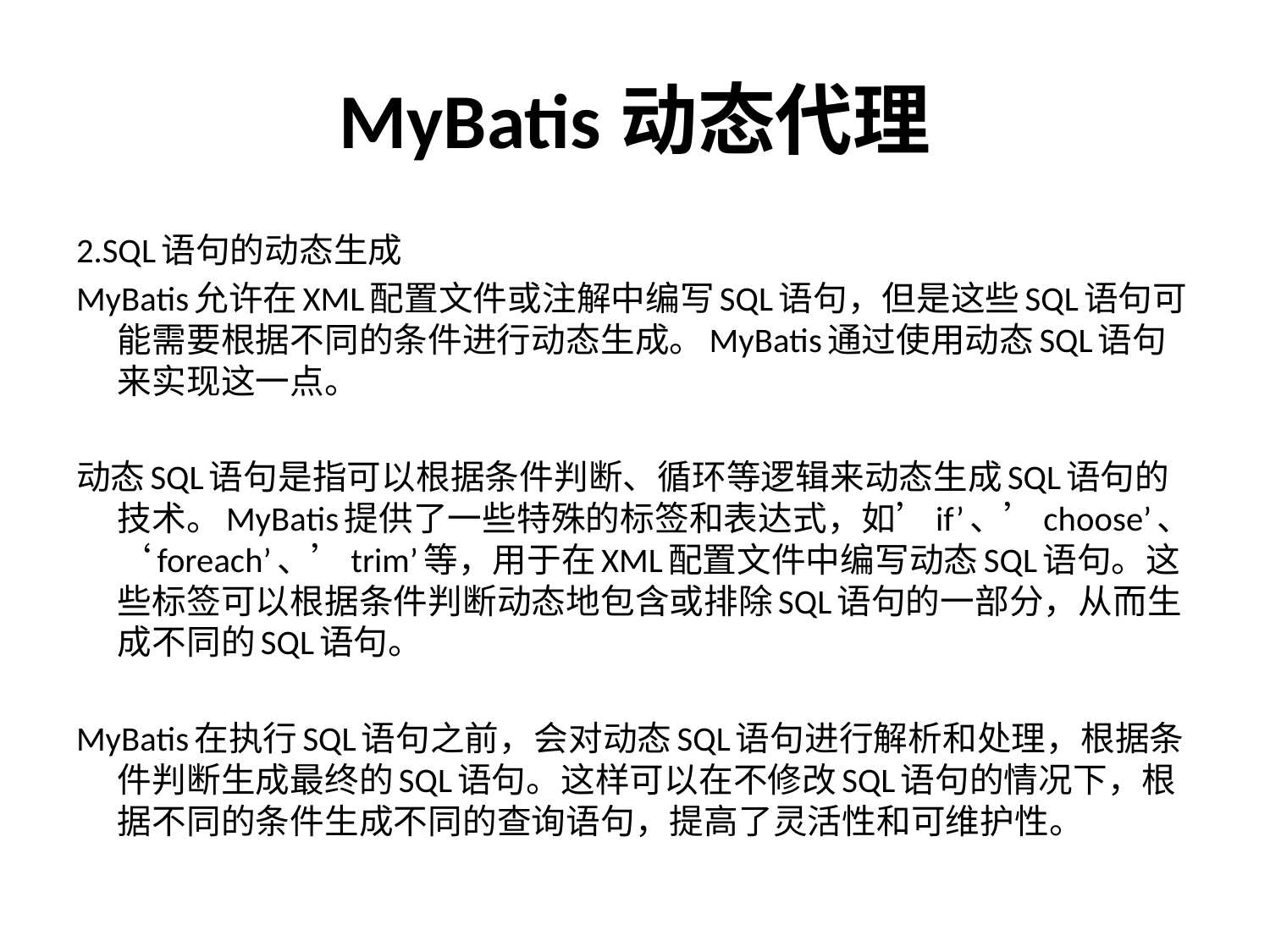

# MyBatis动态代理
2.SQL语句的动态生成
MyBatis允许在XML配置文件或注解中编写SQL语句，但是这些SQL语句可能需要根据不同的条件进行动态生成。MyBatis通过使用动态SQL语句来实现这一点。

动态SQL语句是指可以根据条件判断、循环等逻辑来动态生成SQL语句的技术。MyBatis提供了一些特殊的标签和表达式，如’if’、’choose’、 ‘foreach’、’trim’等，用于在XML配置文件中编写动态SQL语句。这些标签可以根据条件判断动态地包含或排除SQL语句的一部分，从而生成不同的SQL语句。

MyBatis在执行SQL语句之前，会对动态SQL语句进行解析和处理，根据条件判断生成最终的SQL语句。这样可以在不修改SQL语句的情况下，根据不同的条件生成不同的查询语句，提高了灵活性和可维护性。